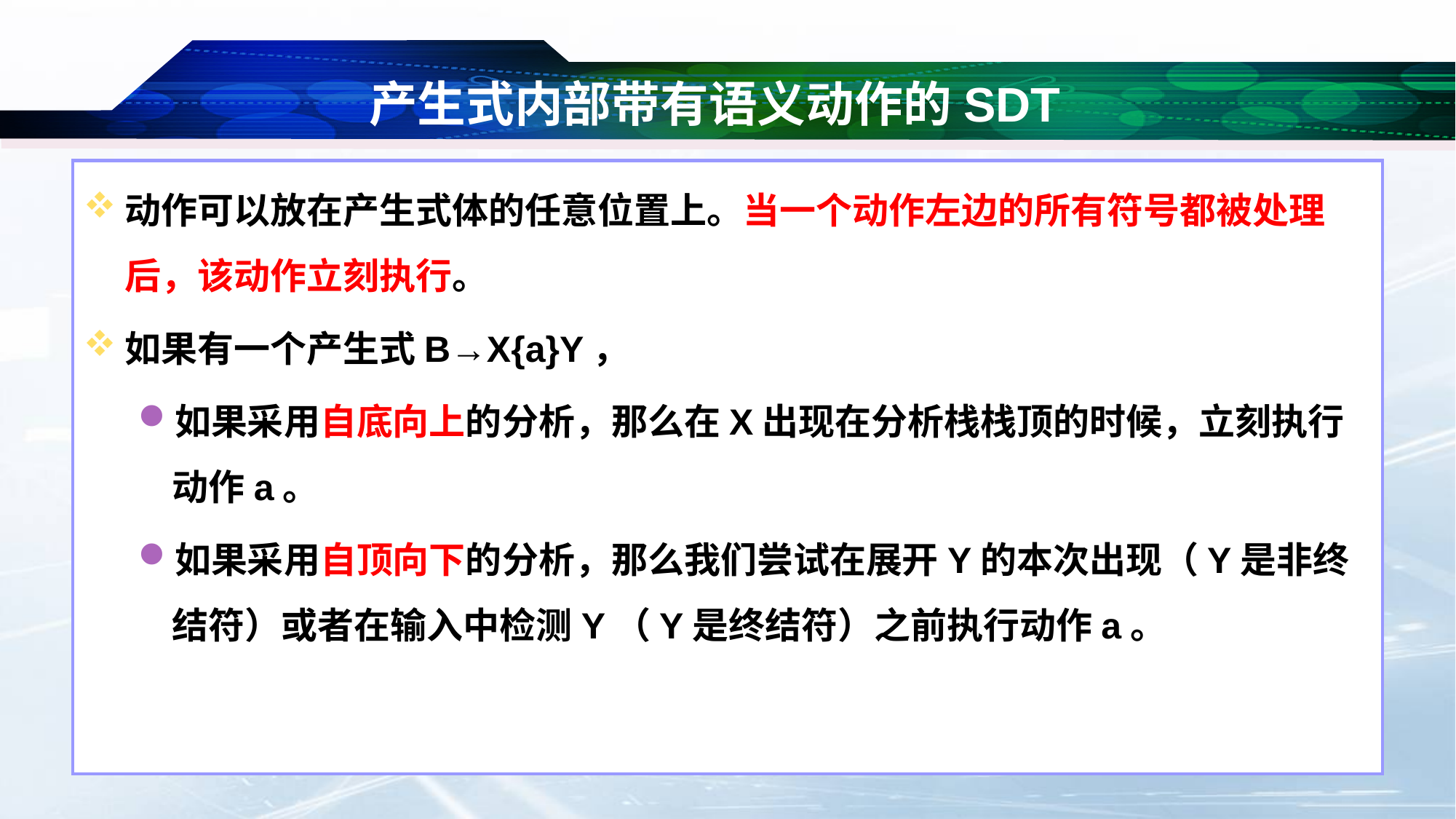

# 产生式内部带有语义动作的SDT
动作可以放在产生式体的任意位置上。当一个动作左边的所有符号都被处理后，该动作立刻执行。
如果有一个产生式B→X{a}Y，
如果采用自底向上的分析，那么在X出现在分析栈栈顶的时候，立刻执行动作a。
如果采用自顶向下的分析，那么我们尝试在展开Y的本次出现（Y是非终结符）或者在输入中检测Y（Y是终结符）之前执行动作a。